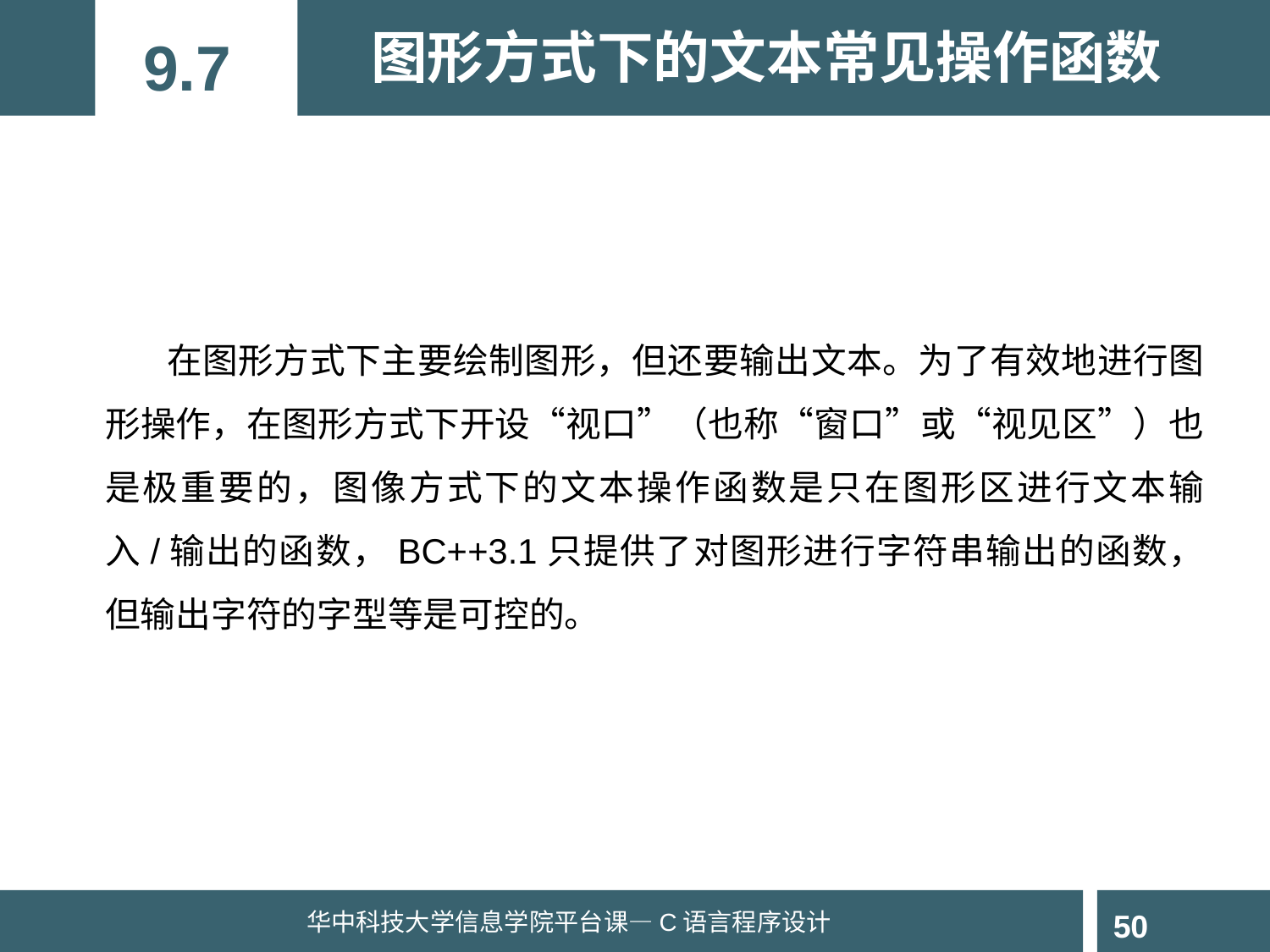

图形方式下的文本常见操作函数
9.7
       在图形方式下主要绘制图形，但还要输出文本。为了有效地进行图形操作，在图形方式下开设“视口”（也称“窗口”或“视见区”）也是极重要的，图像方式下的文本操作函数是只在图形区进行文本输入/输出的函数，BC++3.1只提供了对图形进行字符串输出的函数，但输出字符的字型等是可控的。